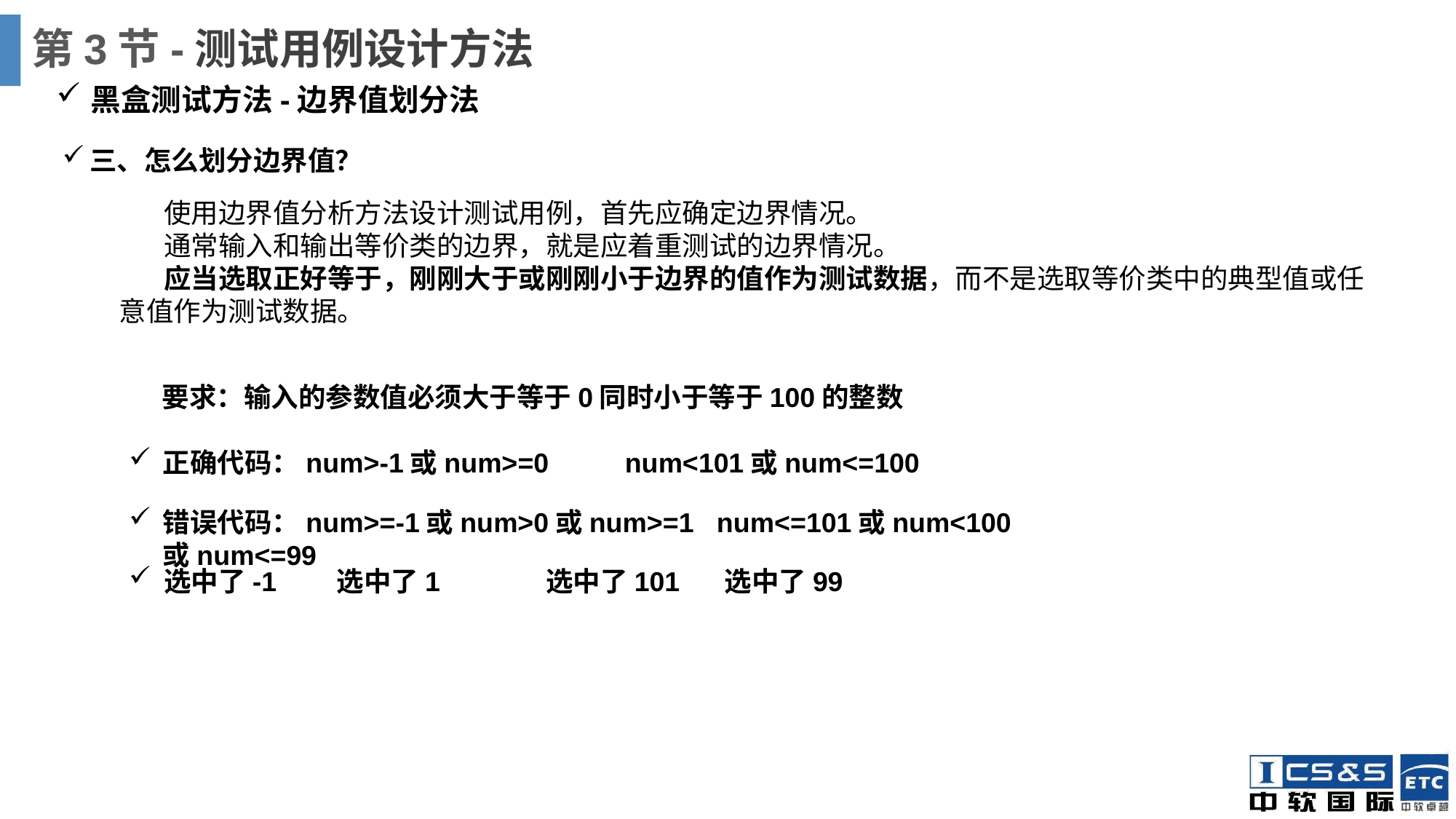

# 第3节-测试用例设计方法
黑盒测试方法-边界值划分法
三、怎么划分边界值？
 使用边界值分析方法设计测试用例，首先应确定边界情况。
 通常输入和输出等价类的边界，就是应着重测试的边界情况。
 应当选取正好等于，刚刚大于或刚刚小于边界的值作为测试数据，而不是选取等价类中的典型值或任意值作为测试数据。
要求：输入的参数值必须大于等于0同时小于等于100的整数

正确代码：num>-1或num>=0          num<101或num<=100
错误代码：num>=-1或num>0或num>=1   num<=101或num<100或num<=99
 选中了-1       选中了1             选中了101     选中了99